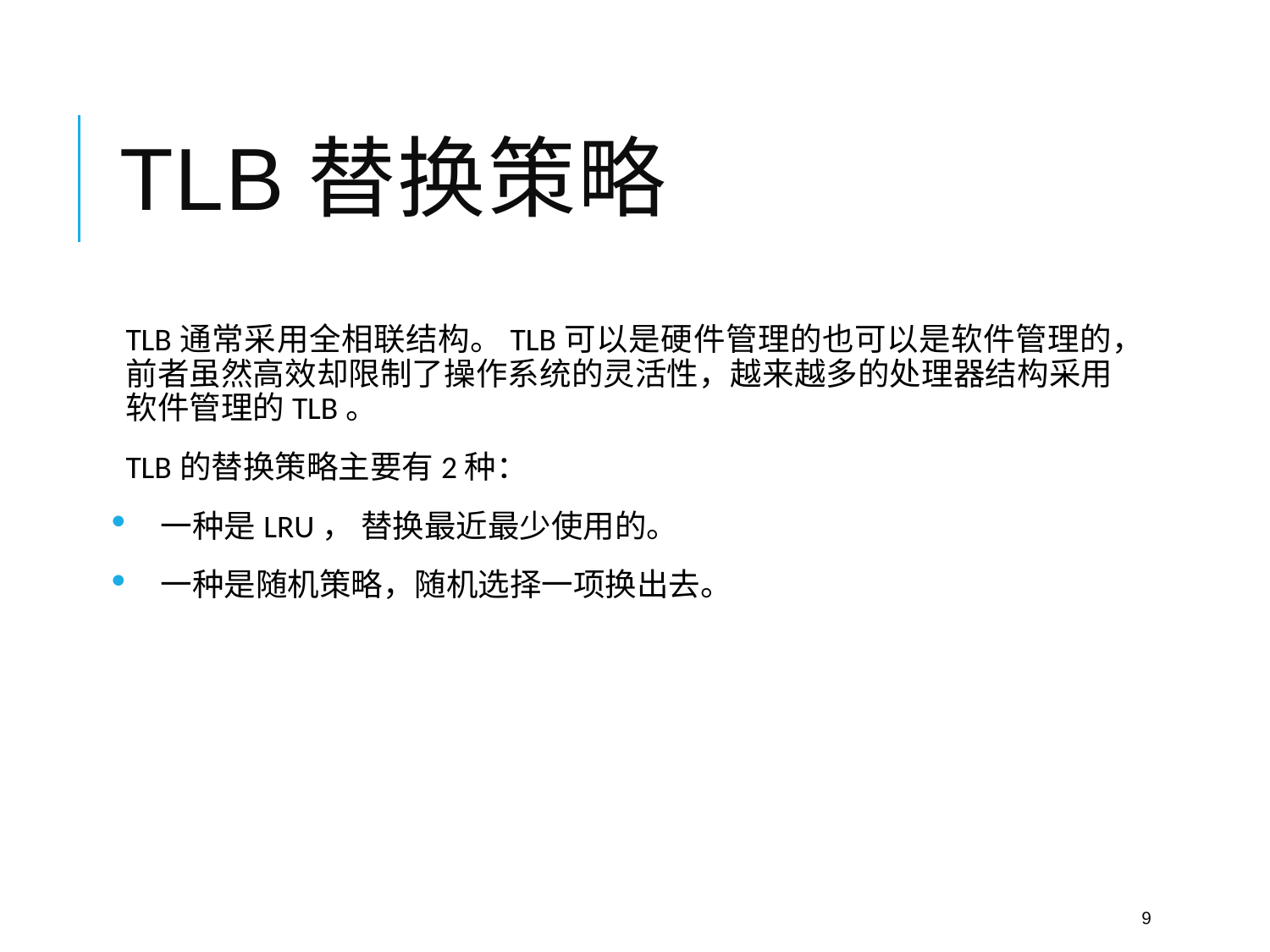

# TLB替换策略
TLB通常采用全相联结构。TLB可以是硬件管理的也可以是软件管理的，前者虽然高效却限制了操作系统的灵活性，越来越多的处理器结构采用软件管理的TLB。
TLB的替换策略主要有2种：
一种是LRU， 替换最近最少使用的。
一种是随机策略，随机选择一项换出去。

9